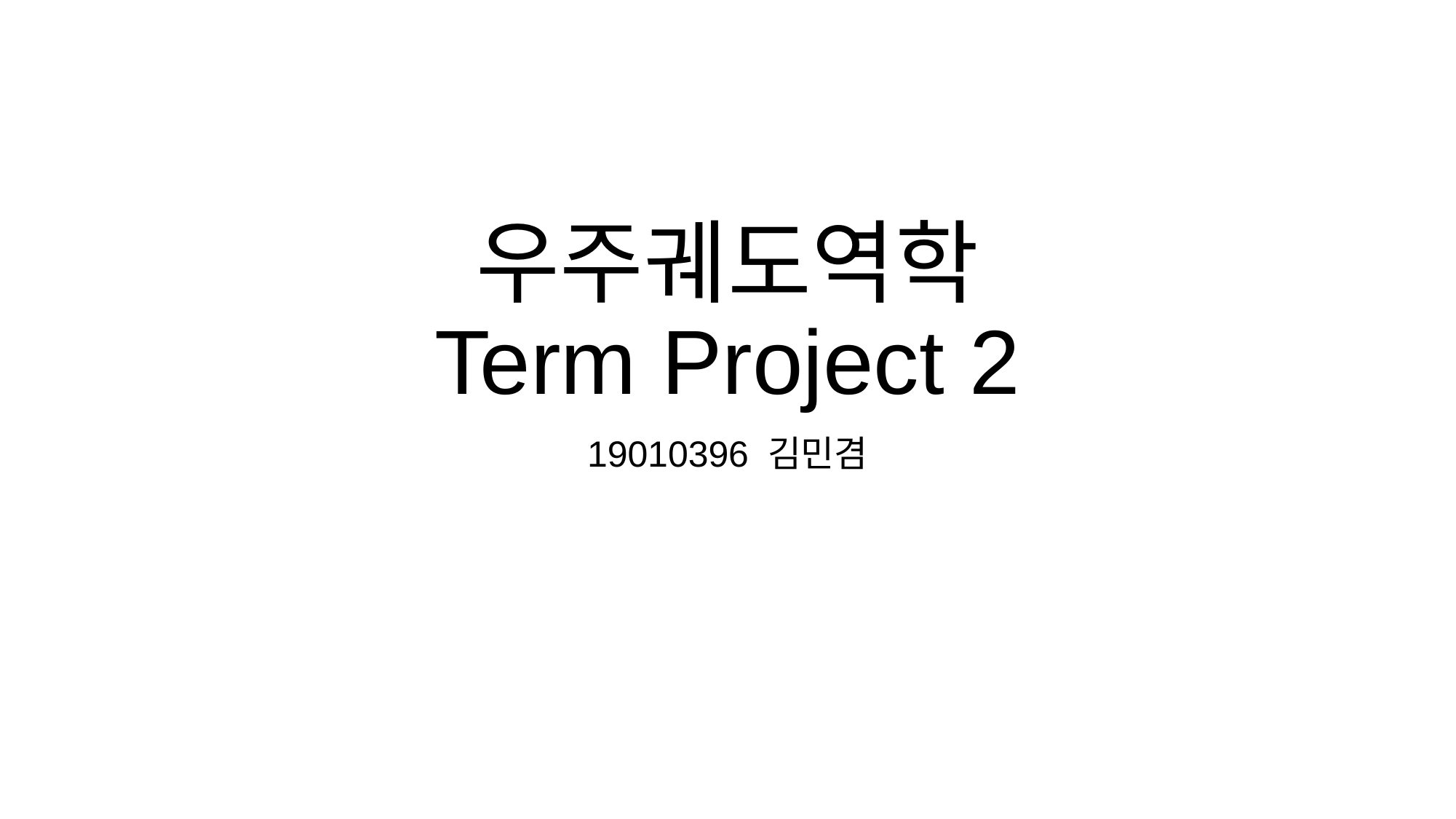

# 우주궤도역학 Term Project 2
19010396 김민겸